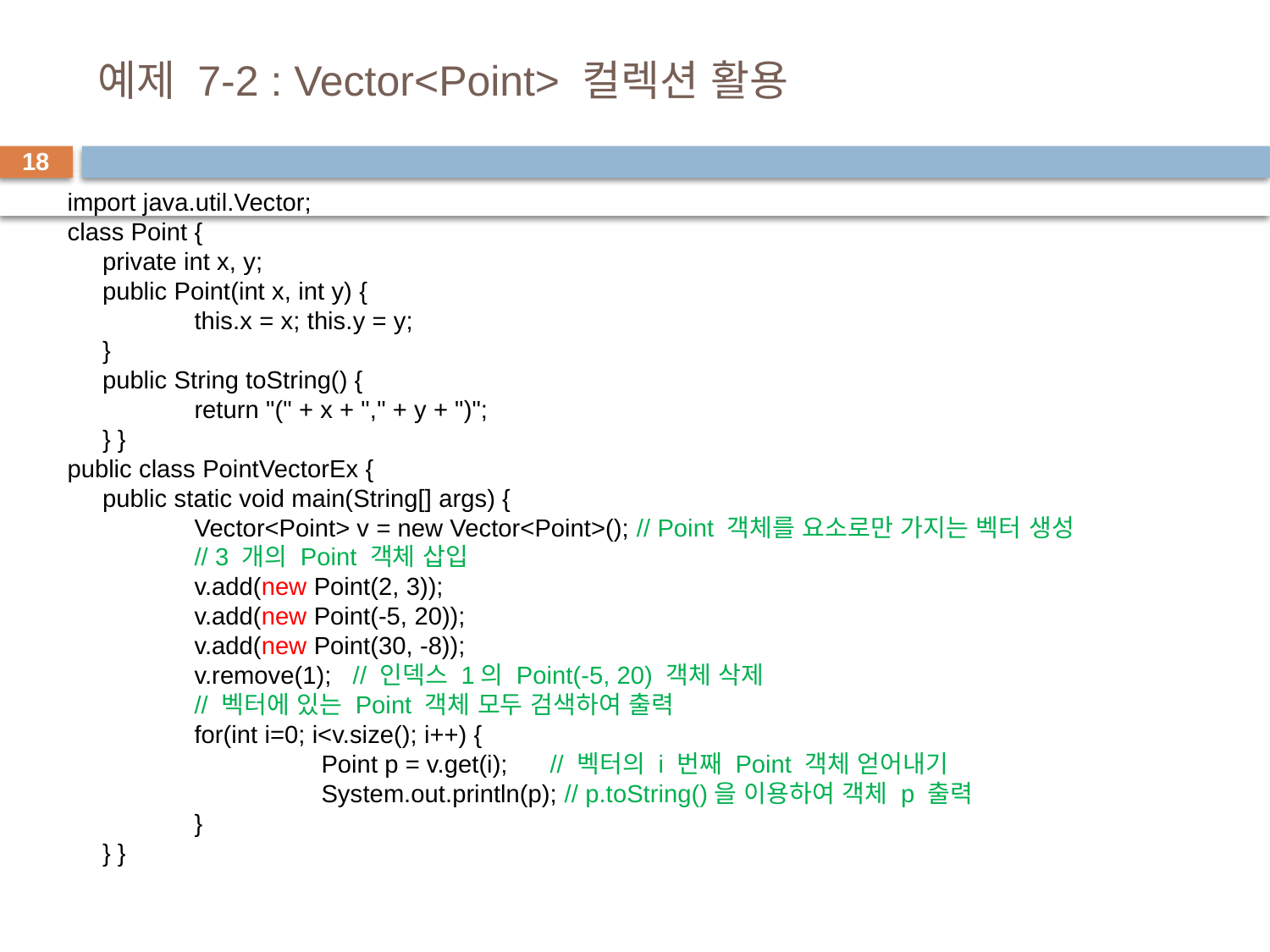

# 예제 7-2 : Vector<Point> 컬렉션 활용
18
import java.util.Vector;
class Point {
     private int x, y;
     public Point(int x, int y) {
	this.x = x; this.y = y;
     }
     public String toString() {
	return "(" + x + "," + y + ")";
     } }
public class PointVectorEx {
     public static void main(String[] args) {
	Vector<Point> v = new Vector<Point>(); // Point 객체를 요소로만 가지는 벡터 생성
	// 3 개의 Point 객체 삽입
	v.add(new Point(2, 3));
	v.add(new Point(-5, 20));
	v.add(new Point(30, -8));
	v.remove(1);   // 인덱스 1의 Point(-5, 20) 객체 삭제
	// 벡터에 있는 Point 객체 모두 검색하여 출력
	for(int i=0; i<v.size(); i++) {
		Point p = v.get(i);      // 벡터의 i 번째 Point 객체 얻어내기
		System.out.println(p); // p.toString()을 이용하여 객체 p 출력
	}
     } }